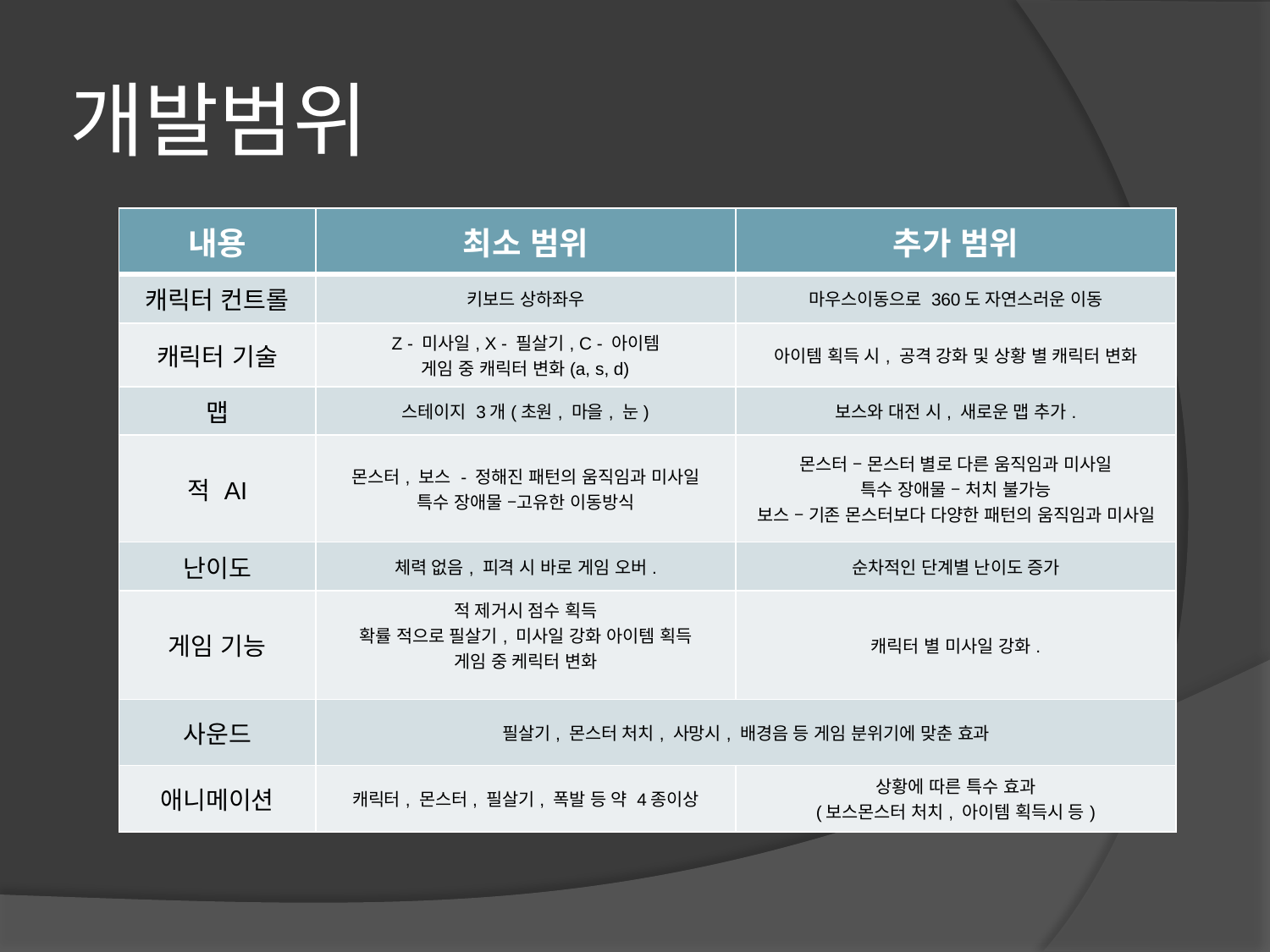

# 개발범위
| 내용 | 최소 범위 | 추가 범위 |
| --- | --- | --- |
| 캐릭터 컨트롤 | 키보드 상하좌우 | 마우스이동으로 360도 자연스러운 이동 |
| 캐릭터 기술 | Z - 미사일, X - 필살기, C - 아이템 게임 중 캐릭터 변화(a, s, d) | 아이템 획득 시, 공격 강화 및 상황 별 캐릭터 변화 |
| 맵 | 스테이지 3개(초원, 마을, 눈) | 보스와 대전 시, 새로운 맵 추가. |
| 적 AI | 몬스터, 보스 - 정해진 패턴의 움직임과 미사일 특수 장애물 –고유한 이동방식 | 몬스터 – 몬스터 별로 다른 움직임과 미사일 특수 장애물 – 처치 불가능 보스 – 기존 몬스터보다 다양한 패턴의 움직임과 미사일 |
| 난이도 | 체력 없음, 피격 시 바로 게임 오버. | 순차적인 단계별 난이도 증가 |
| 게임 기능 | 적 제거시 점수 획득 확률 적으로 필살기, 미사일 강화 아이템 획득 게임 중 케릭터 변화 | 캐릭터 별 미사일 강화. |
| 사운드 | 필살기, 몬스터 처치, 사망시, 배경음 등 게임 분위기에 맞춘 효과 |  |
| 애니메이션 | 캐릭터, 몬스터, 필살기, 폭발 등 약 4종이상 | 상황에 따른 특수 효과 (보스몬스터 처치, 아이템 획득시 등) |